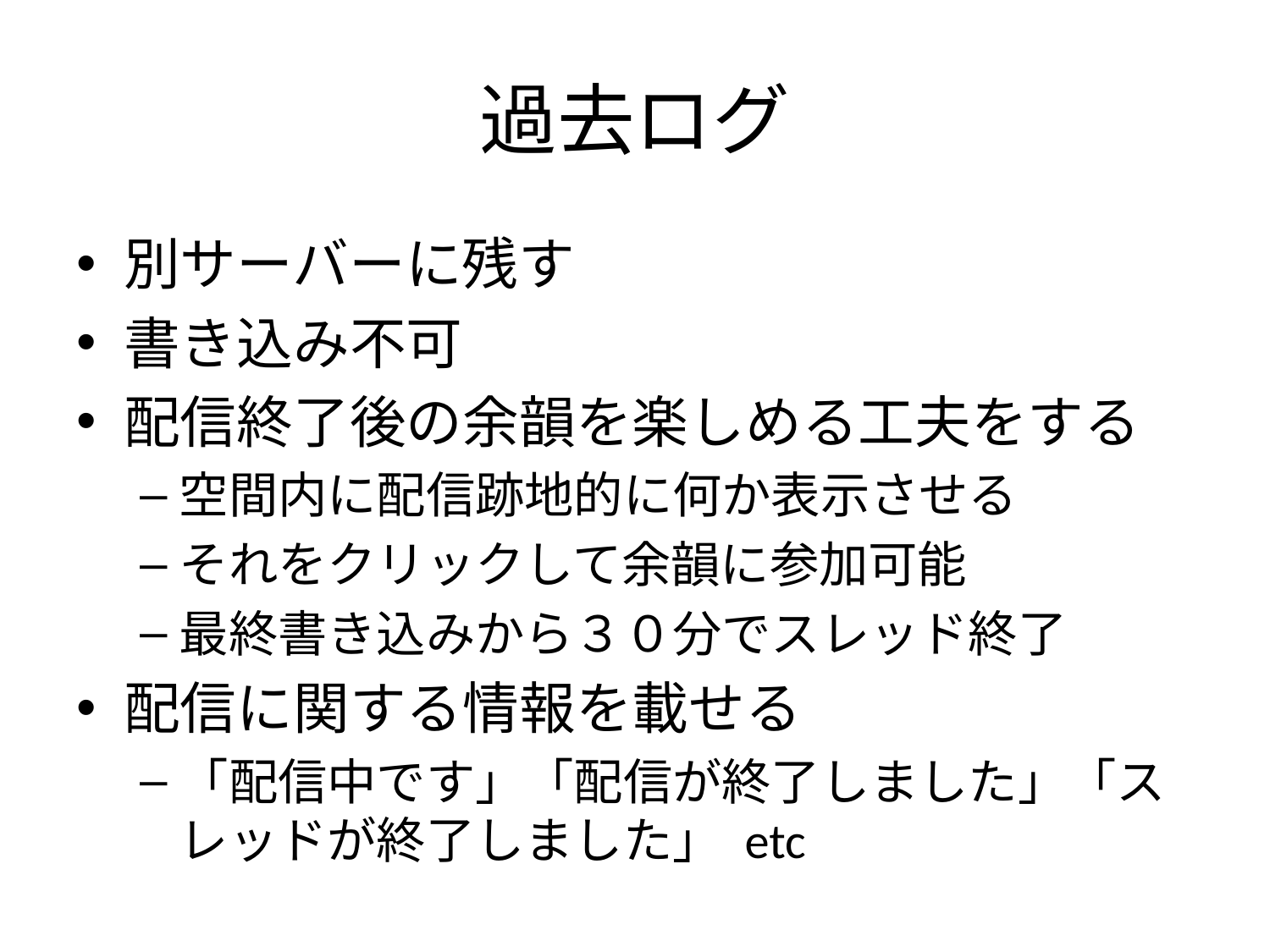

# 過去ログ
別サーバーに残す
書き込み不可
配信終了後の余韻を楽しめる工夫をする
空間内に配信跡地的に何か表示させる
それをクリックして余韻に参加可能
最終書き込みから３０分でスレッド終了
配信に関する情報を載せる
「配信中です」「配信が終了しました」「スレッドが終了しました」 etc